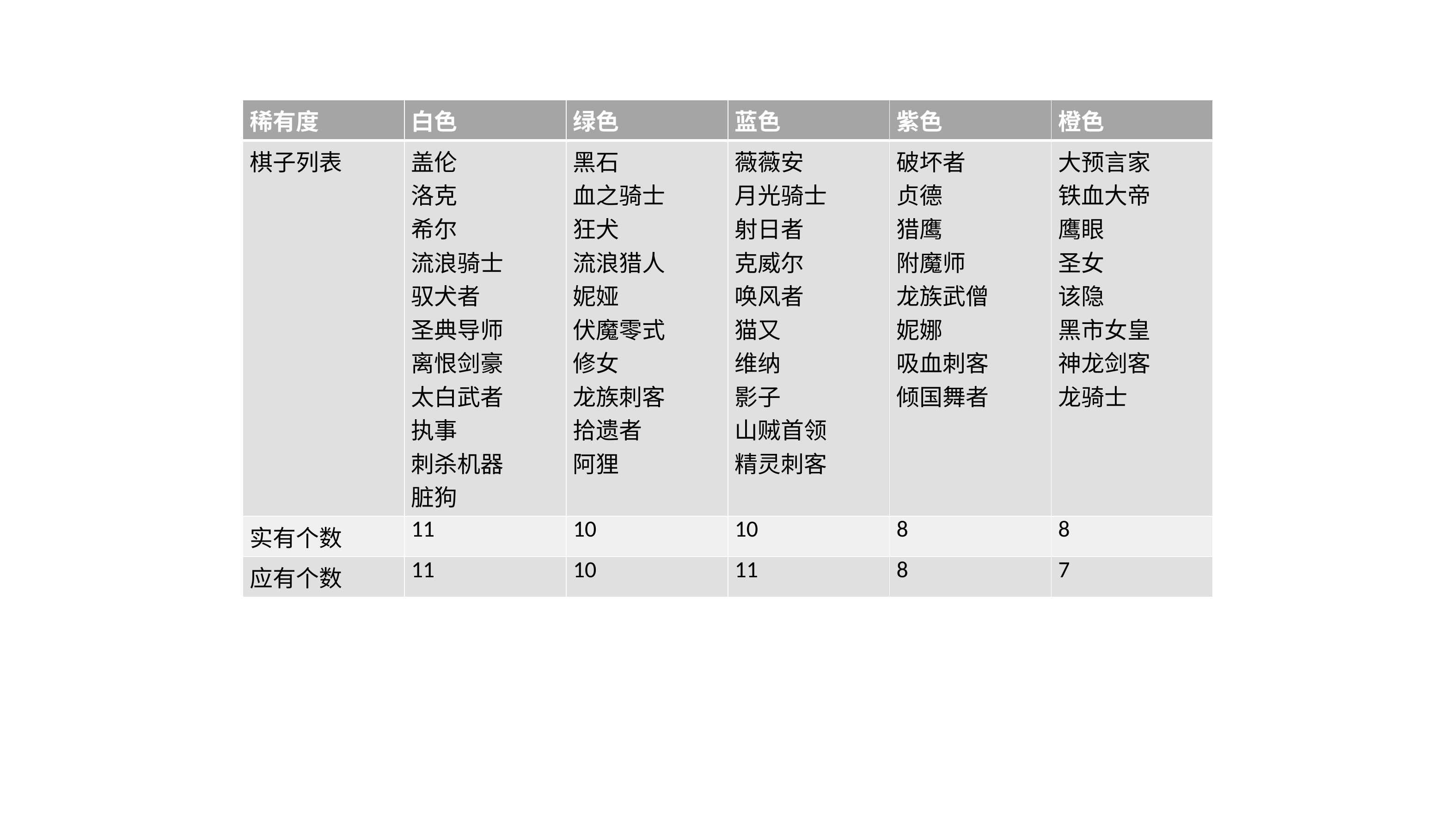

| 稀有度 | 白色 | 绿色 | 蓝色 | 紫色 | 橙色 |
| --- | --- | --- | --- | --- | --- |
| 棋子列表 | 盖伦 洛克 希尔 流浪骑士 驭犬者 圣典导师 离恨剑豪 太白武者 执事 刺杀机器 脏狗 | 黑石 血之骑士 狂犬 流浪猎人 妮娅 伏魔零式 修女 龙族刺客 拾遗者 阿狸 | 薇薇安 月光骑士 射日者 克威尔 唤风者 猫又 维纳 影子 山贼首领 精灵刺客 | 破坏者 贞德 猎鹰 附魔师 龙族武僧 妮娜 吸血刺客 倾国舞者 | 大预言家 铁血大帝 鹰眼 圣女 该隐 黑市女皇 神龙剑客 龙骑士 |
| 实有个数 | 11 | 10 | 10 | 8 | 8 |
| 应有个数 | 11 | 10 | 11 | 8 | 7 |